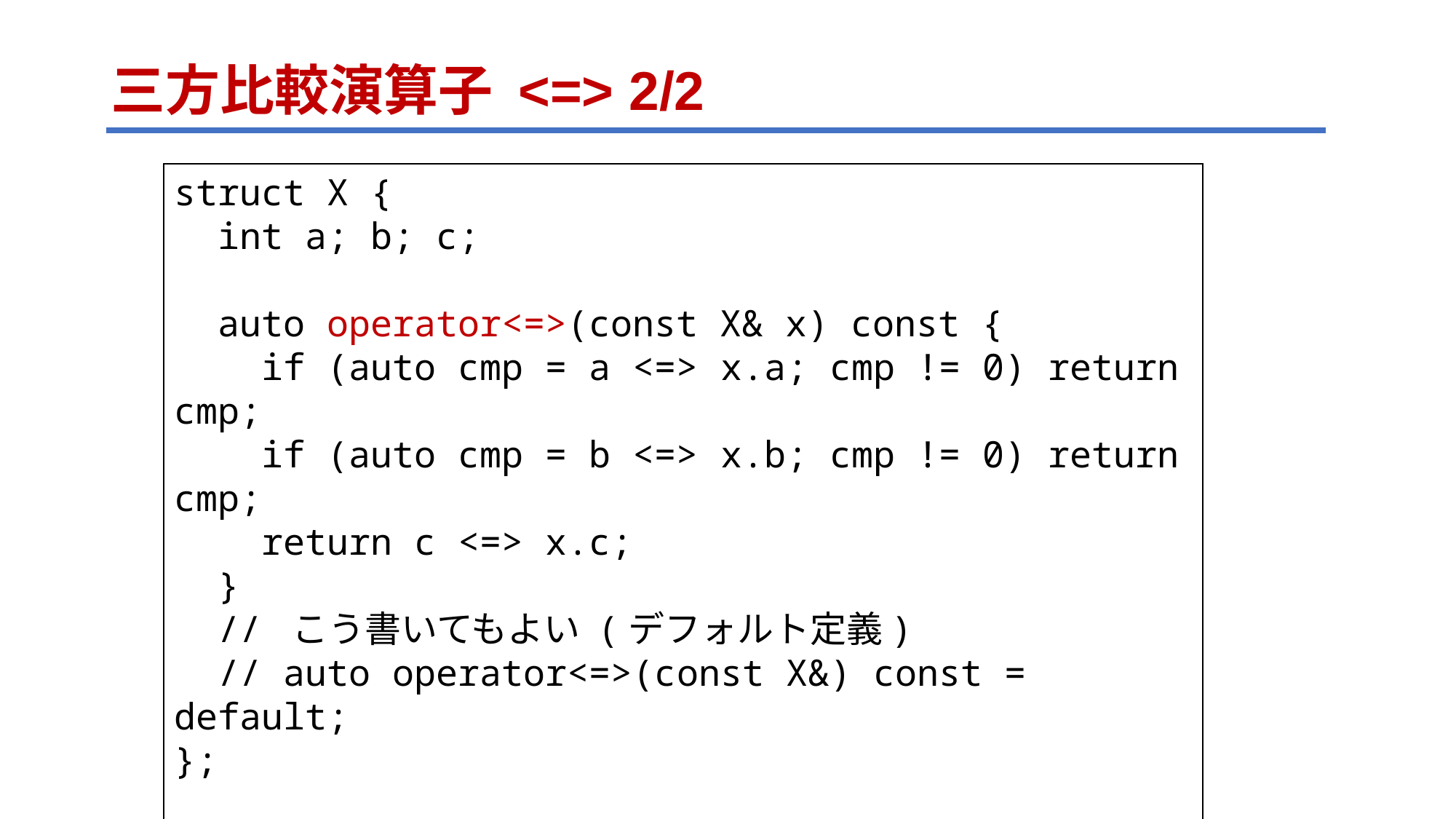

# 三方比較演算子 <=> 2/2
struct X {
  int a; b; c;

  auto operator<=>(const X& x) const {
    if (auto cmp = a <=> x.a; cmp != 0) return cmp;
    if (auto cmp = b <=> x.b; cmp != 0) return cmp;
    return c <=> x.c;
  }
  // こう書いてもよい (デフォルト定義)
  // auto operator<=>(const X&) const = default;
};

X x, y;
if (x < y) {}